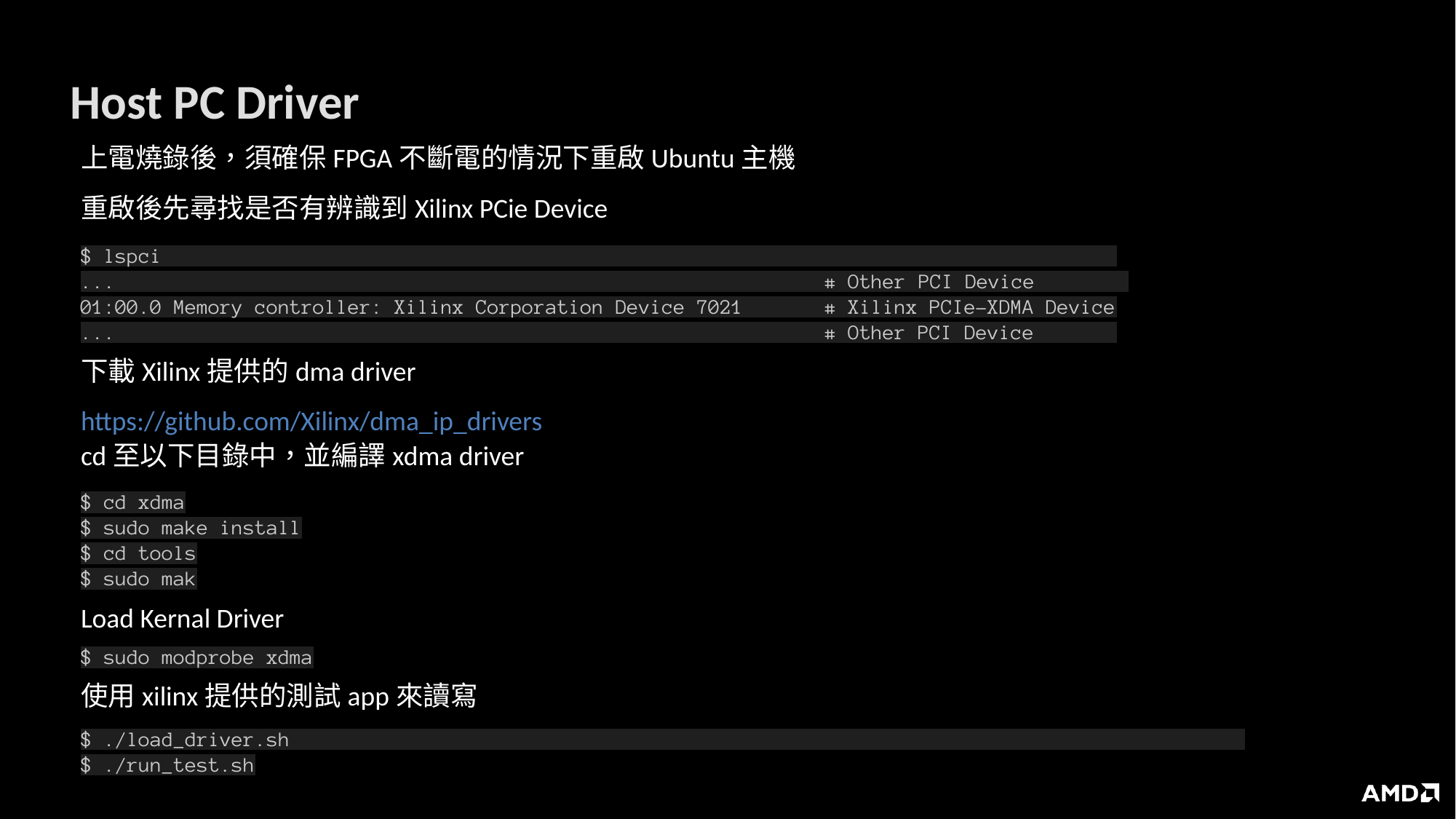

# Host PC Driver
上電燒錄後，須確保FPGA不斷電的情況下重啟Ubuntu主機
重啟後先尋找是否有辨識到Xilinx PCie Device
$ lspci
...                                                             # Other PCI Device
01:00.0 Memory controller: Xilinx Corporation Device 7021       # Xilinx PCIe-XDMA Device
...                                                             # Other PCI Device
下載Xilinx提供的dma driver
https://github.com/Xilinx/dma_ip_drivers
cd至以下目錄中，並編譯xdma driver
$ cd xdma
$ sudo make install
$ cd tools
$ sudo mak

Load Kernal Driver
$ sudo modprobe xdma
使用xilinx提供的測試app來讀寫
$ ./load_driver.sh
$ ./run_test.sh